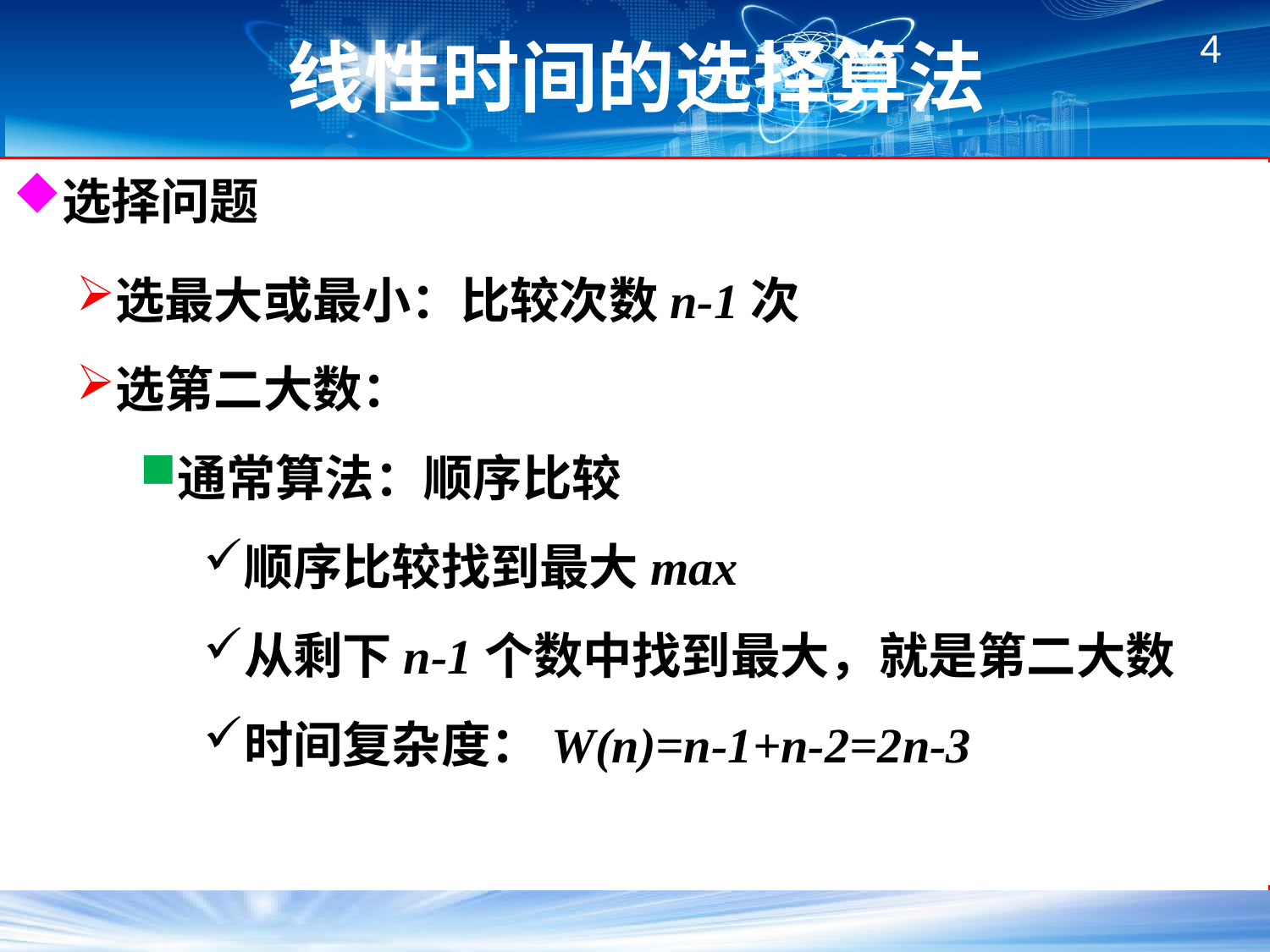

# 线性时间的选择算法
选择问题
选最大或最小：比较次数n-1次
选第二大数：
通常算法：顺序比较
顺序比较找到最大max
从剩下n-1个数中找到最大，就是第二大数
时间复杂度：W(n)=n-1+n-2=2n-3